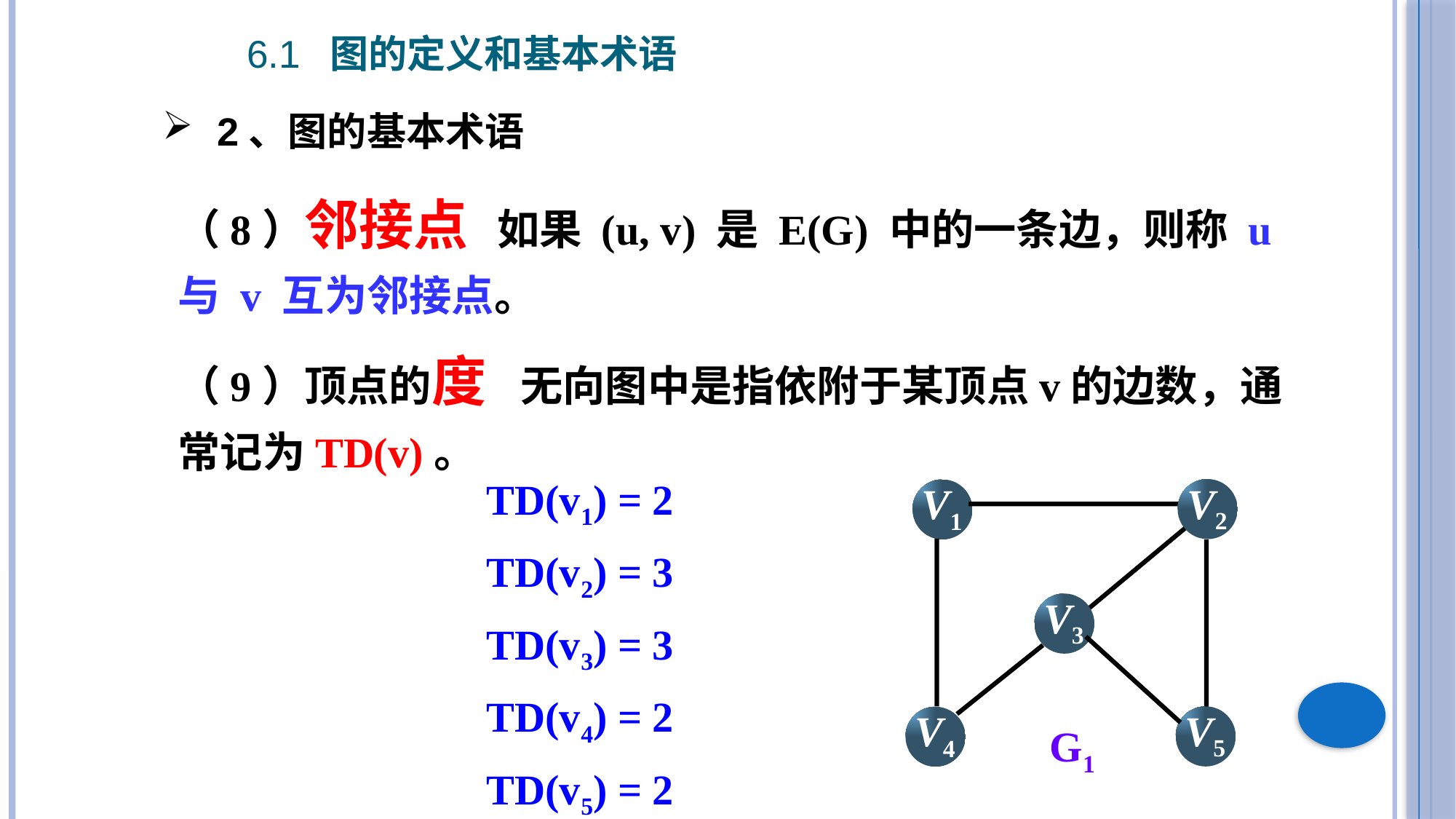

6.1  图的定义和基本术语
2、图的基本术语
（8）邻接点   如果 (u, v) 是 E(G) 中的一条边，则称 u 与 v 互为邻接点。
（9）顶点的度   无向图中是指依附于某顶点v的边数，通常记为TD(v)。
TD(v1) = 2   TD(v2) = 3   TD(v3) = 3   TD(v4) = 2   TD(v5) = 2
V2
V1

V3

V5
V4

G1